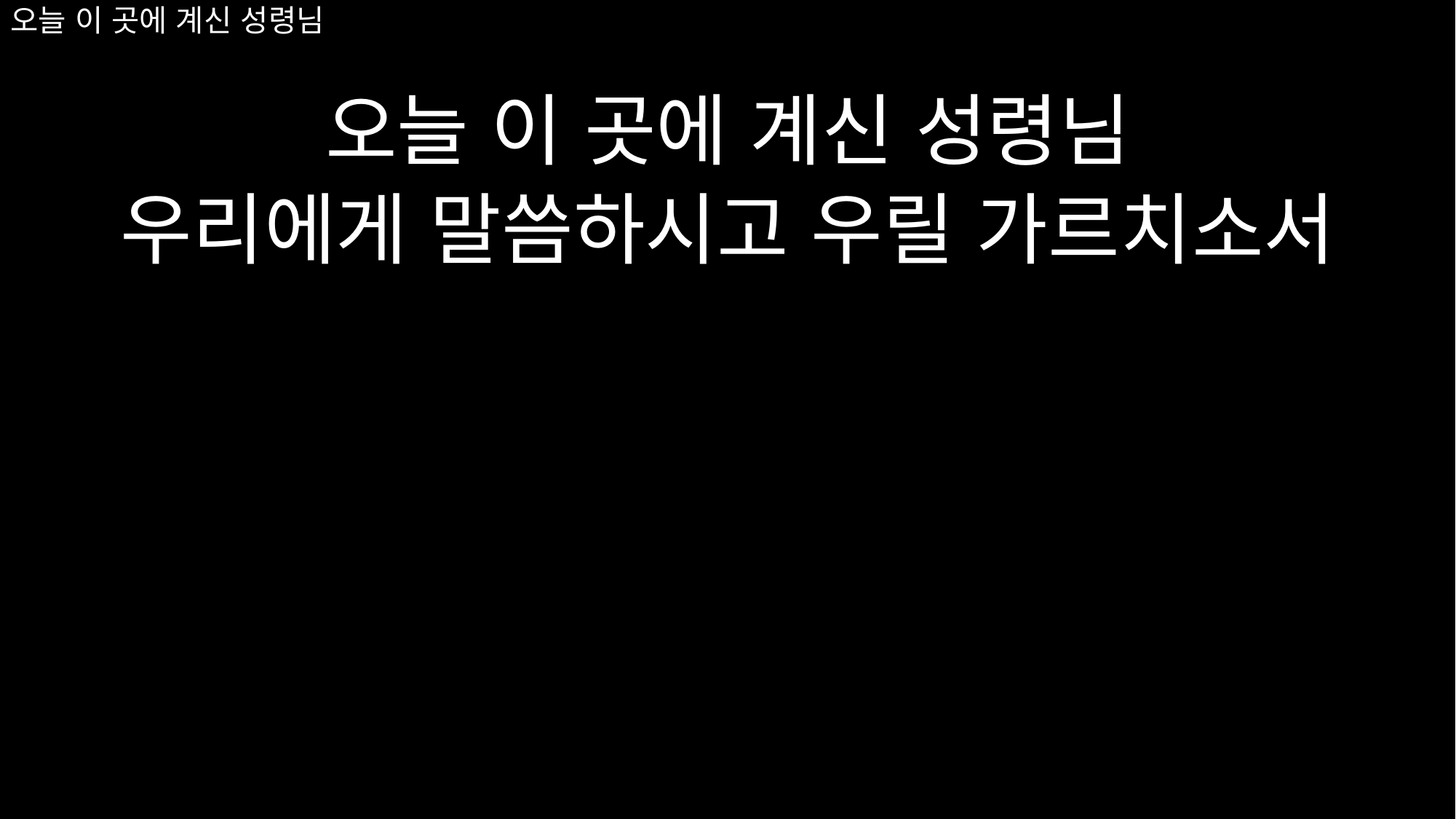

오늘 이 곳에 계신 성령님
우리에게 말씀하시고 우릴 가르치소서

# 오늘 이 곳에 계신 성령님